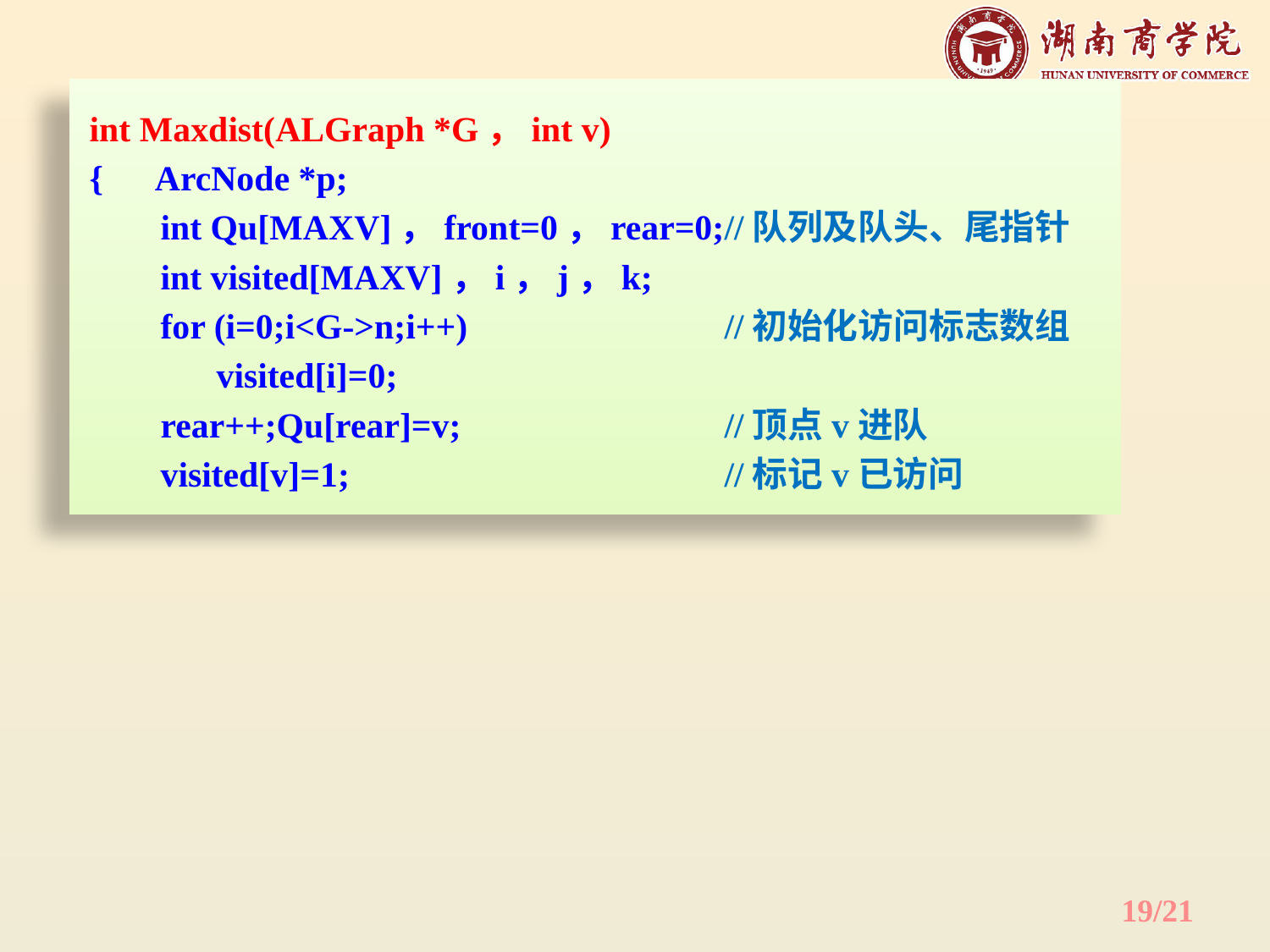

int Maxdist(ALGraph *G，int v)
{      ArcNode *p;
        int Qu[MAXV]，front=0，rear=0;	//队列及队头、尾指针
        int visited[MAXV]，i，j，k;
        for (i=0;i<G->n;i++)			//初始化访问标志数组
	visited[i]=0;
        rear++;Qu[rear]=v;			//顶点v进队
        visited[v]=1;			//标记v已访问
19/21